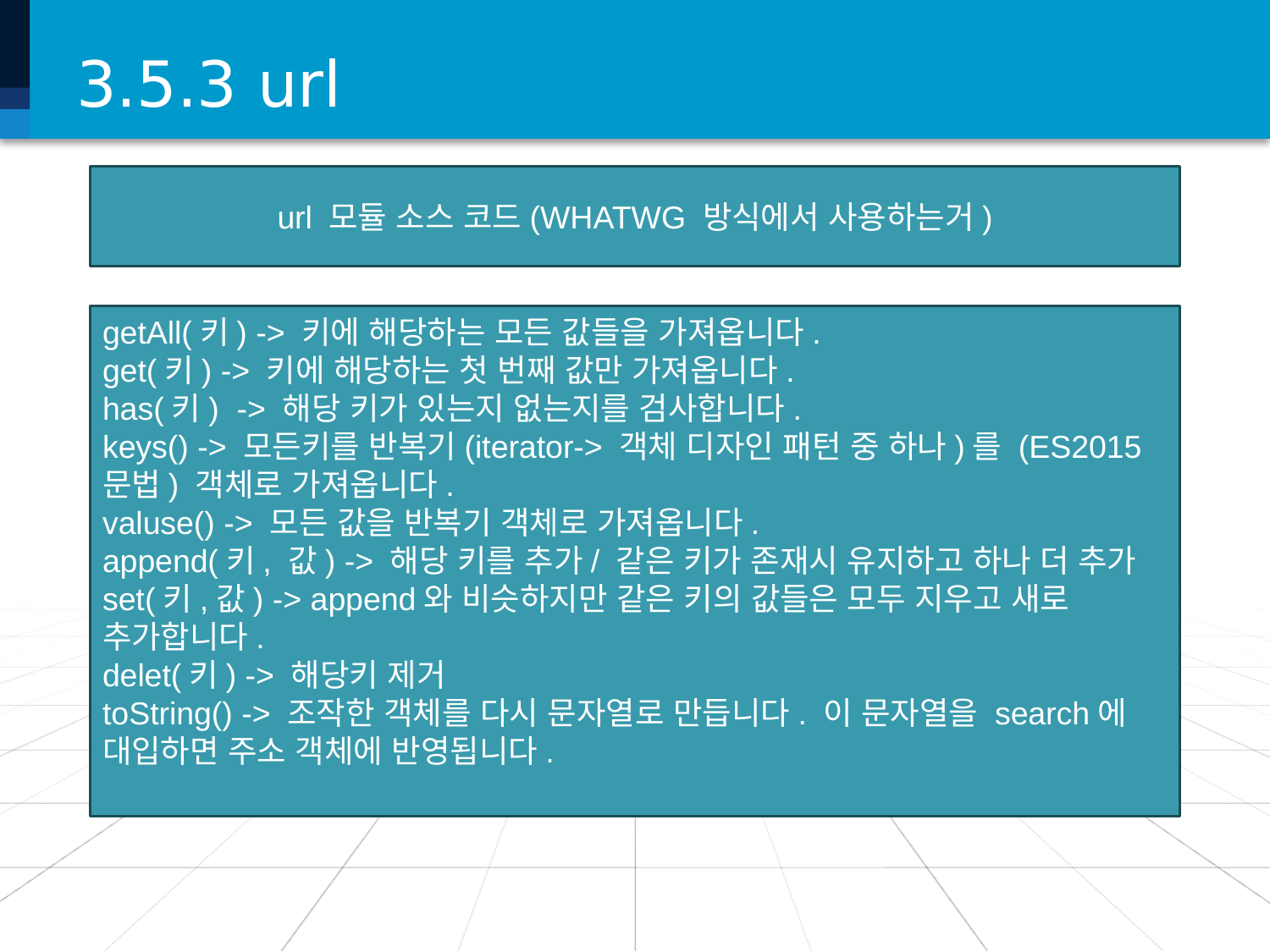

# 3.5.3 url
url 모듈 소스 코드(WHATWG 방식에서 사용하는거)
getAll(키) -> 키에 해당하는 모든 값들을 가져옵니다.
get(키) -> 키에 해당하는 첫 번째 값만 가져옵니다.
has(키)  -> 해당 키가 있는지 없는지를 검사합니다.
keys() -> 모든키를 반복기(iterator-> 객체 디자인 패턴 중 하나)를 (ES2015 문법) 객체로 가져옵니다.
valuse() -> 모든 값을 반복기 객체로 가져옵니다.
append(키, 값) -> 해당 키를 추가/ 같은 키가 존재시 유지하고 하나 더 추가
set(키,값) -> append와 비슷하지만 같은 키의 값들은 모두 지우고 새로 추가합니다.
delet(키) -> 해당키 제거
toString() -> 조작한 객체를 다시 문자열로 만듭니다. 이 문자열을 search에 대입하면 주소 객체에 반영됩니다.